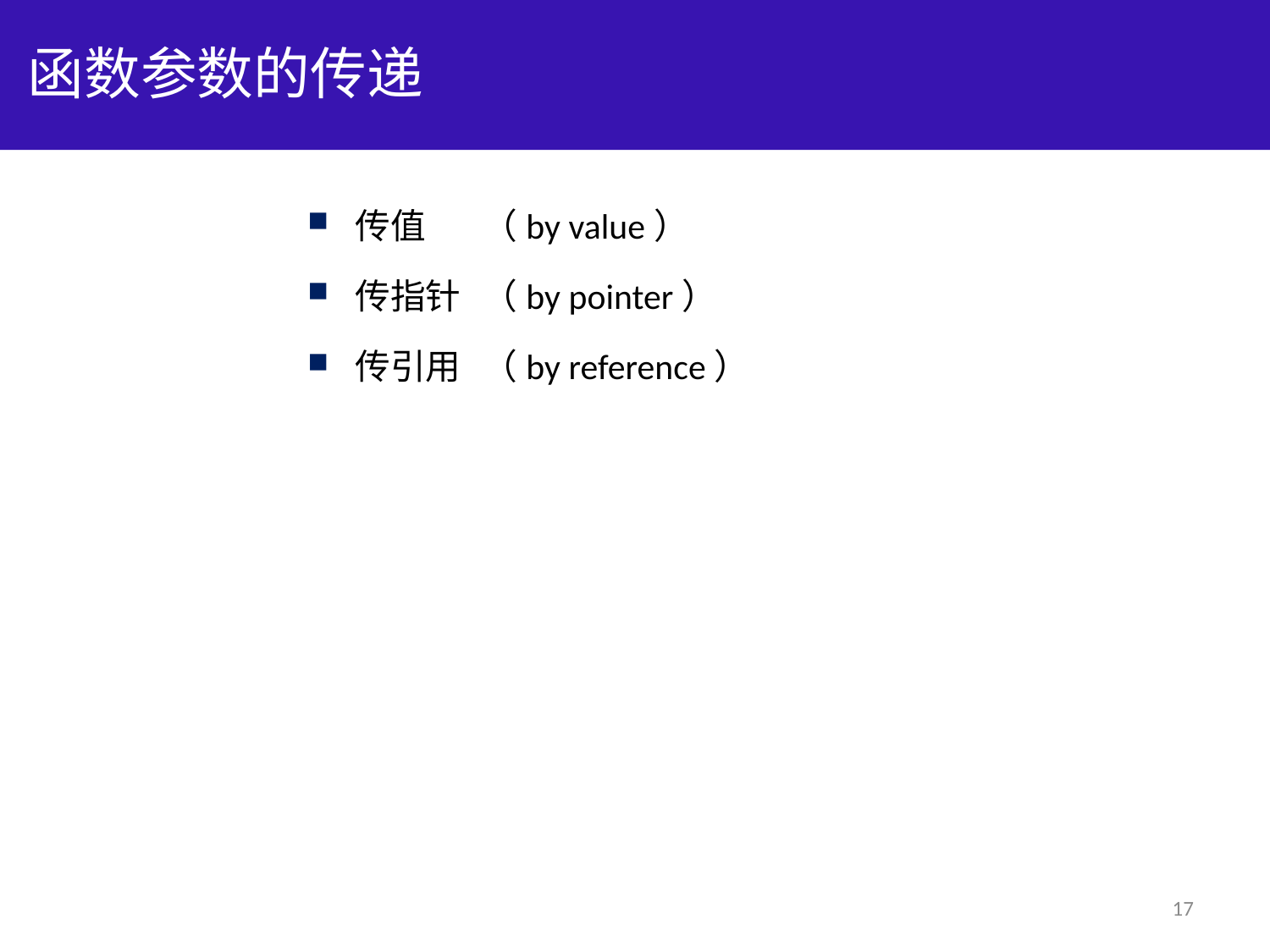

# 函数参数的传递
传值     	（by value）
传指针	（by pointer）
传引用	（by reference）
17